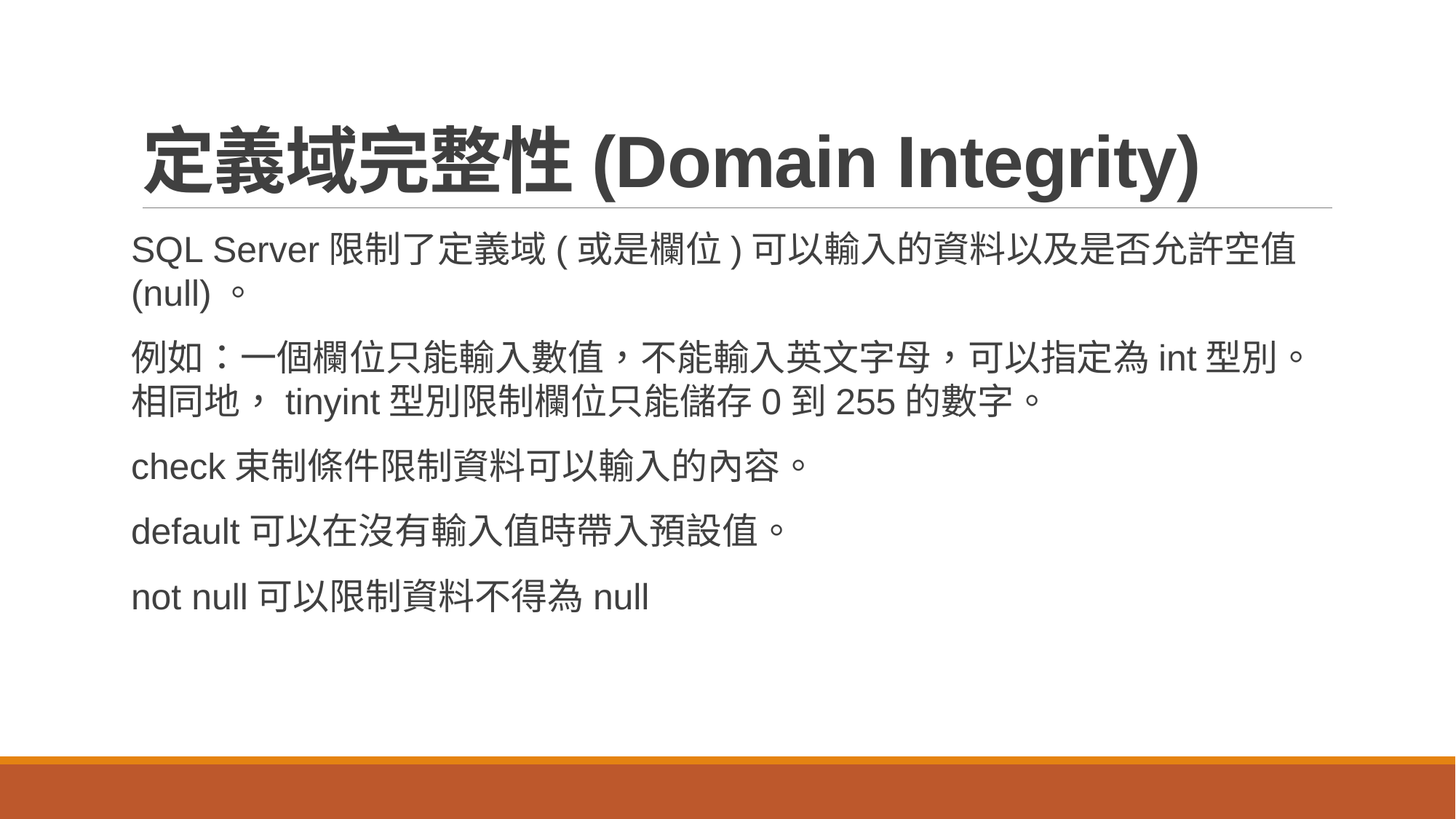

# 定義域完整性(Domain Integrity)
SQL Server限制了定義域(或是欄位)可以輸入的資料以及是否允許空值(null)。
例如：一個欄位只能輸入數值，不能輸入英文字母，可以指定為int型別。相同地，tinyint型別限制欄位只能儲存0到255的數字。
check束制條件限制資料可以輸入的內容。
default可以在沒有輸入值時帶入預設值。
not null可以限制資料不得為null